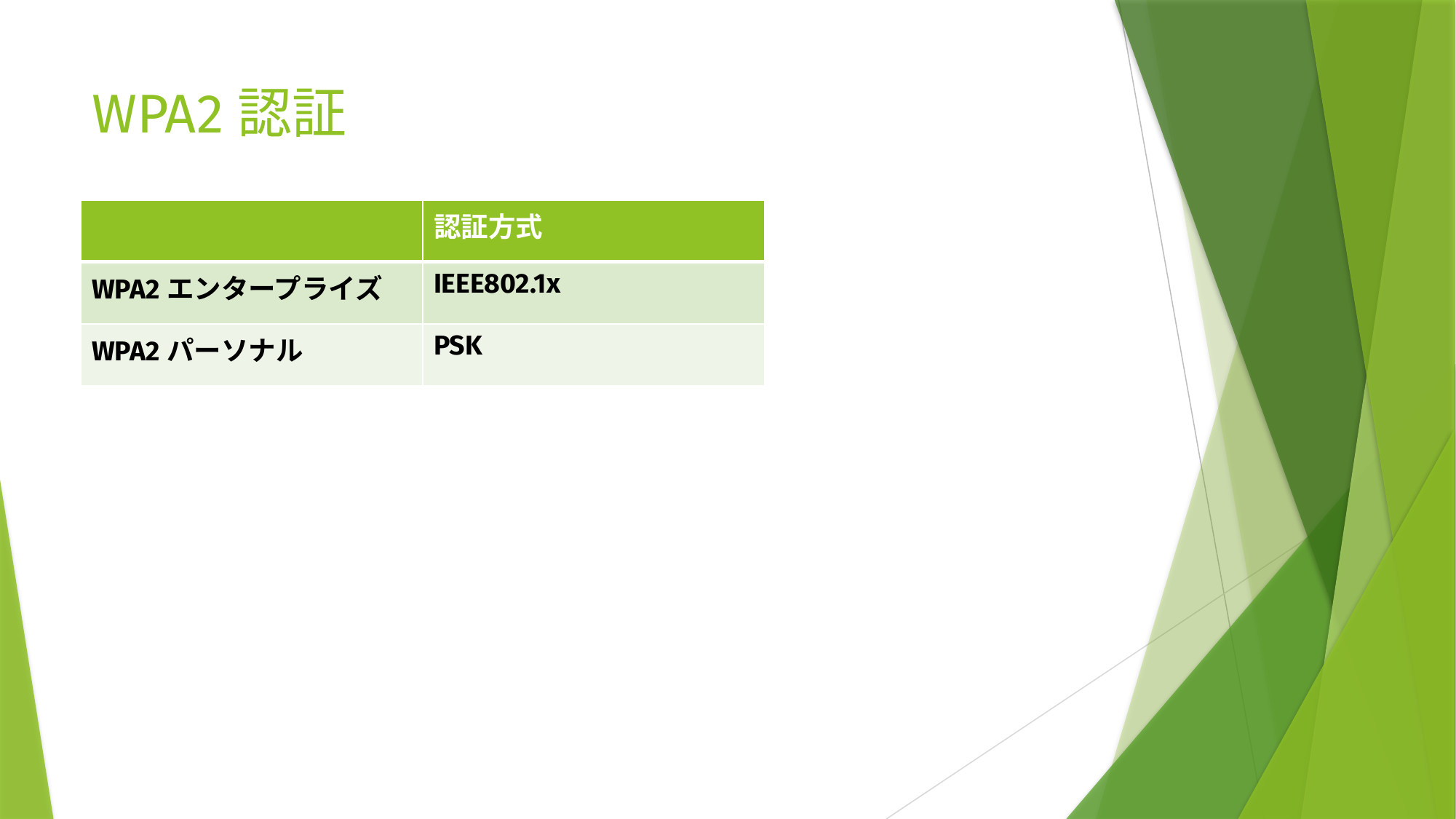

# WPA2認証
|  | 認証方式 |
| --- | --- |
| WPA2エンタープライズ | IEEE802.1x |
| WPA2パーソナル | PSK |